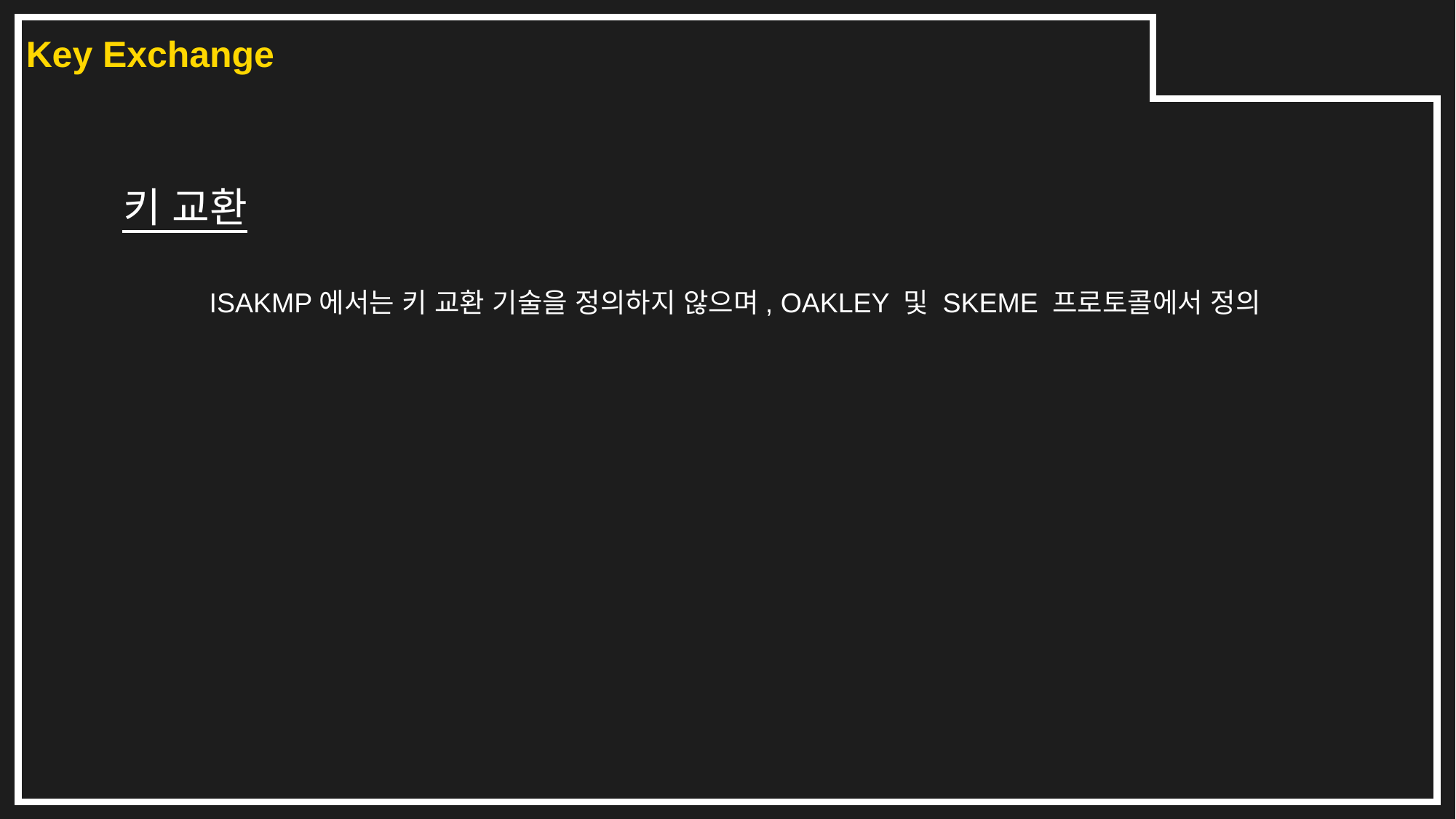

Key Exchange
키 교환
ISAKMP에서는 키 교환 기술을 정의하지 않으며, OAKLEY 및 SKEME 프로토콜에서 정의